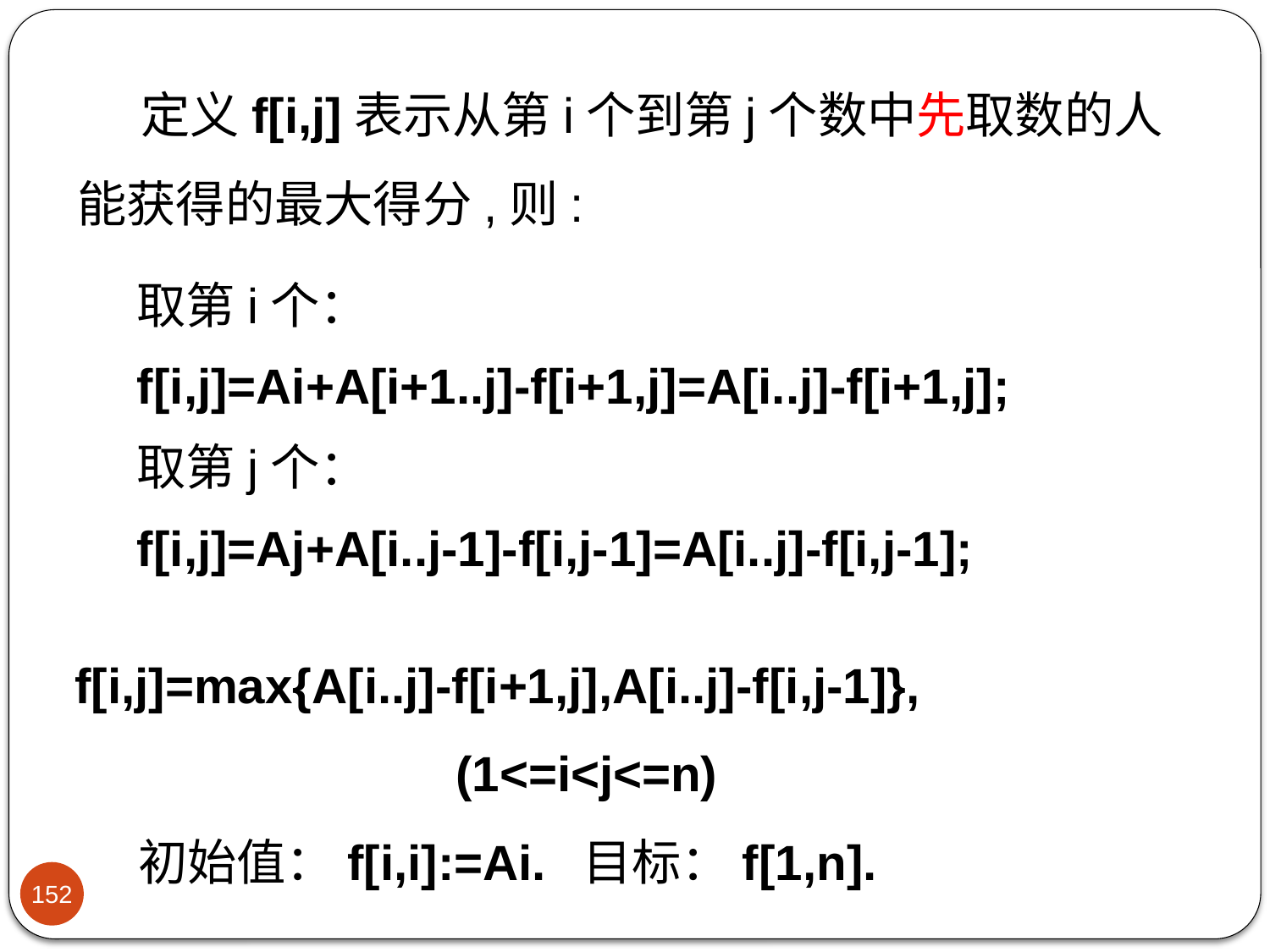

定义f[i,j]表示从第i个到第j个数中先取数的人能获得的最大得分,则:
取第i个：
f[i,j]=Ai+A[i+1..j]-f[i+1,j]=A[i..j]-f[i+1,j];
取第j个：
f[i,j]=Aj+A[i..j-1]-f[i,j-1]=A[i..j]-f[i,j-1];
f[i,j]=max{A[i..j]-f[i+1,j],A[i..j]-f[i,j-1]},
			(1<=i<j<=n)
初始值：f[i,i]:=Ai.	目标：f[1,n].
152